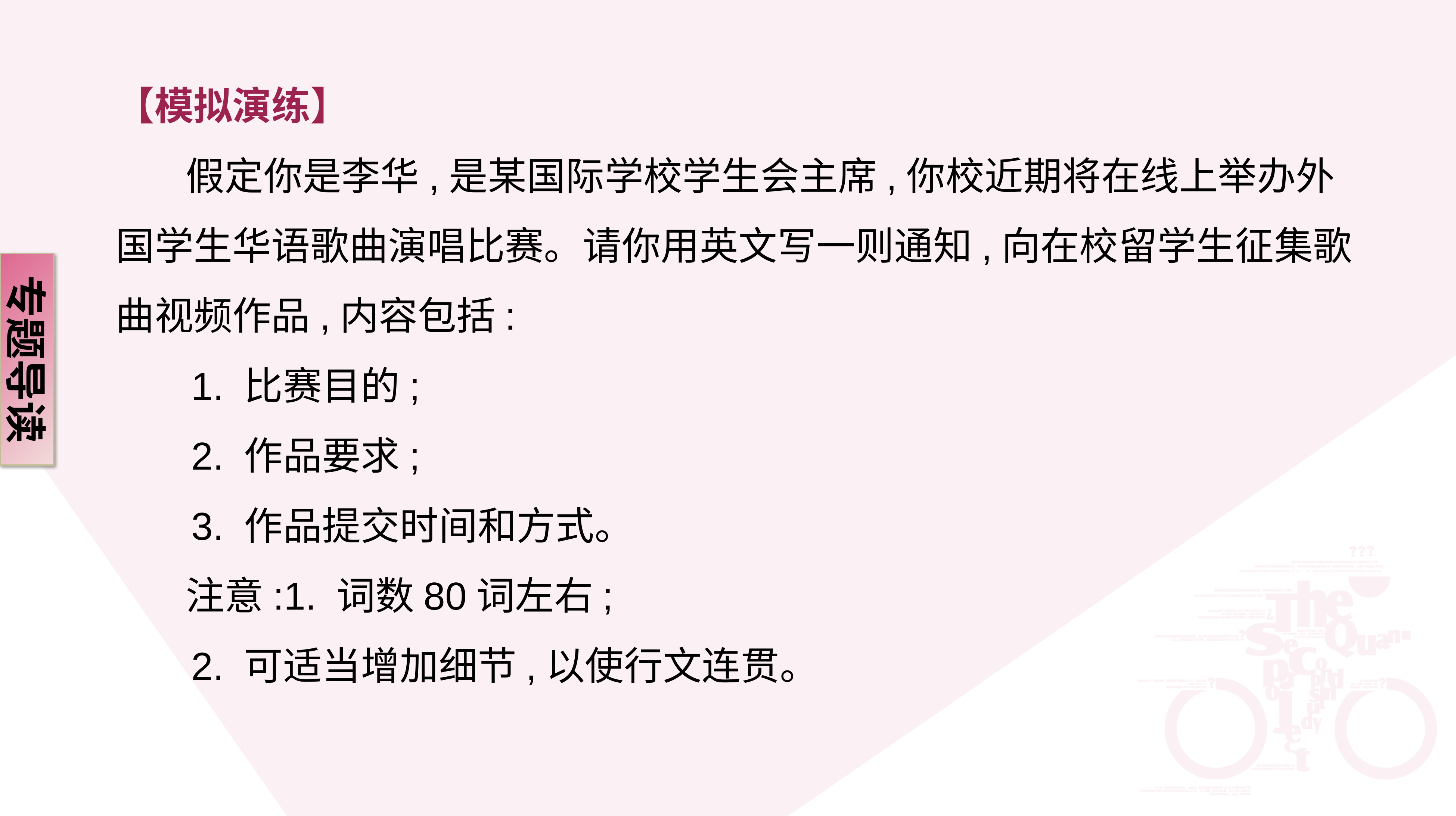

【模拟演练】
       假定你是李华,是某国际学校学生会主席,你校近期将在线上举办外国学生华语歌曲演唱比赛。请你用英文写一则通知,向在校留学生征集歌曲视频作品,内容包括:
       1. 比赛目的;
       2. 作品要求;
       3. 作品提交时间和方式。
       注意:1. 词数80词左右;
       2. 可适当增加细节,以使行文连贯。
专题导读